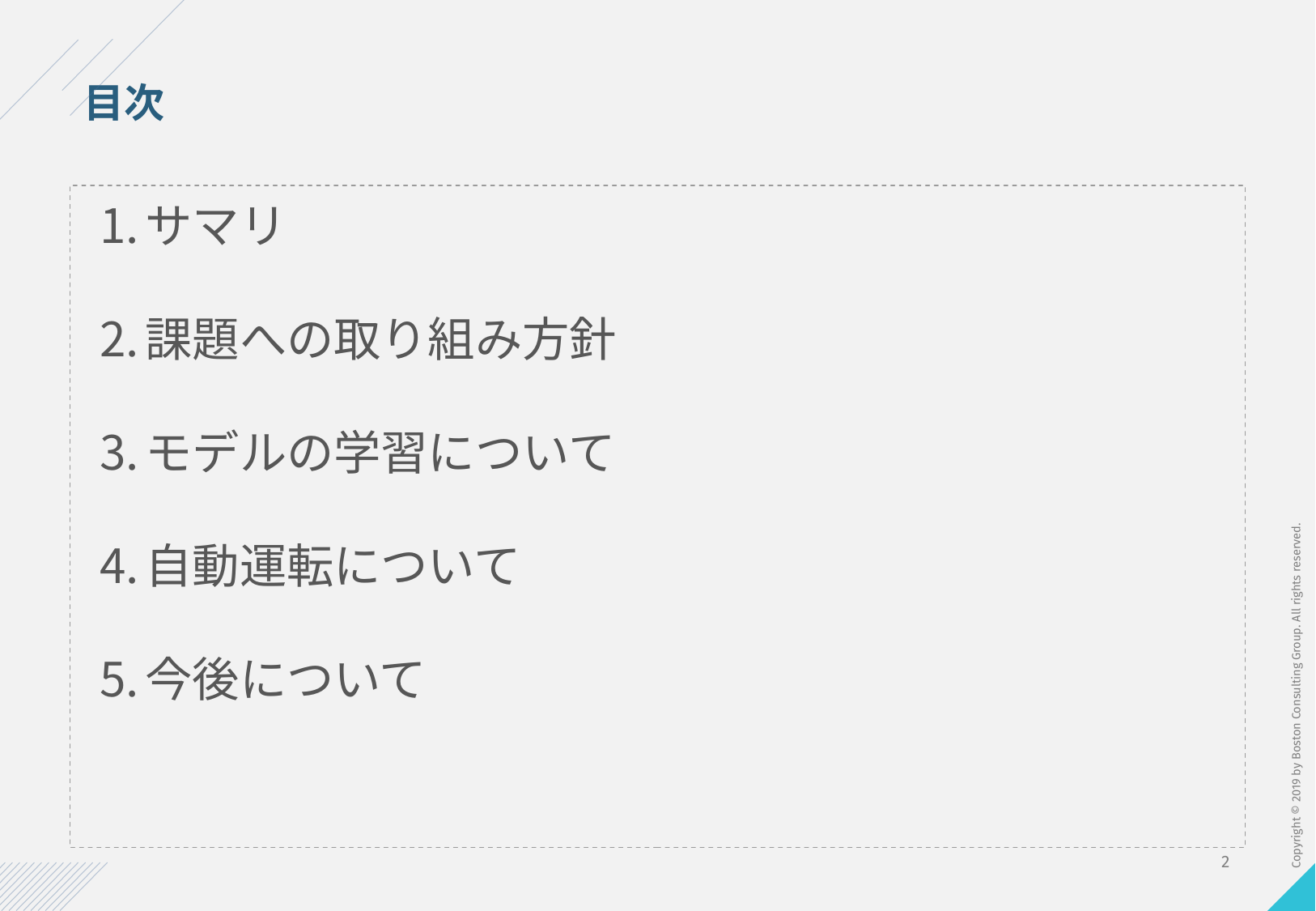

# 目次

サマリ

課題への取り組み方針

モデルの学習について

自動運転について

今後について